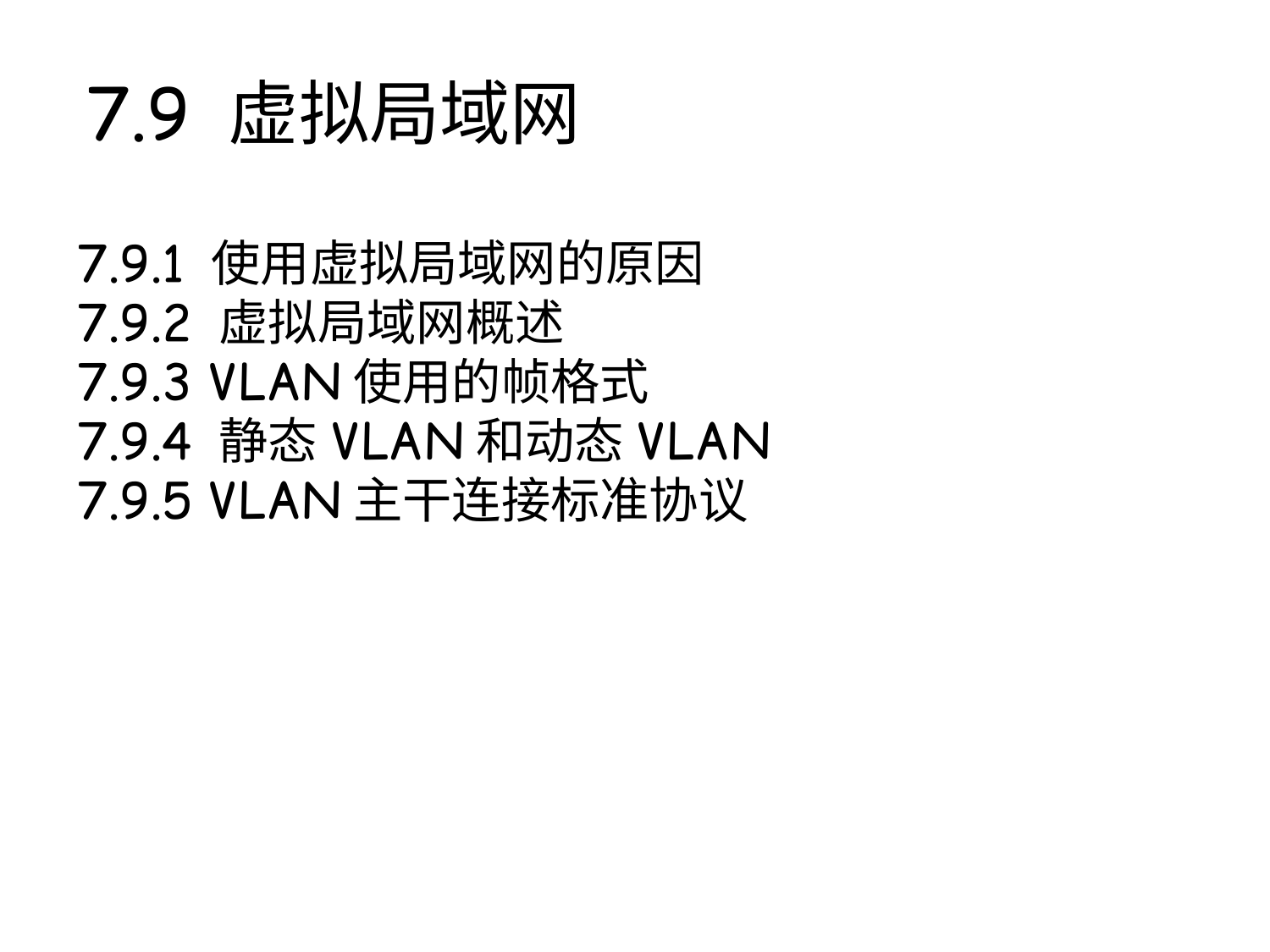

7.9 虚拟局域网
7.9.1 使用虚拟局域网的原因
7.9.2 虚拟局域网概述
7.9.3 VLAN使用的帧格式
7.9.4 静态VLAN和动态VLAN
7.9.5 VLAN主干连接标准协议